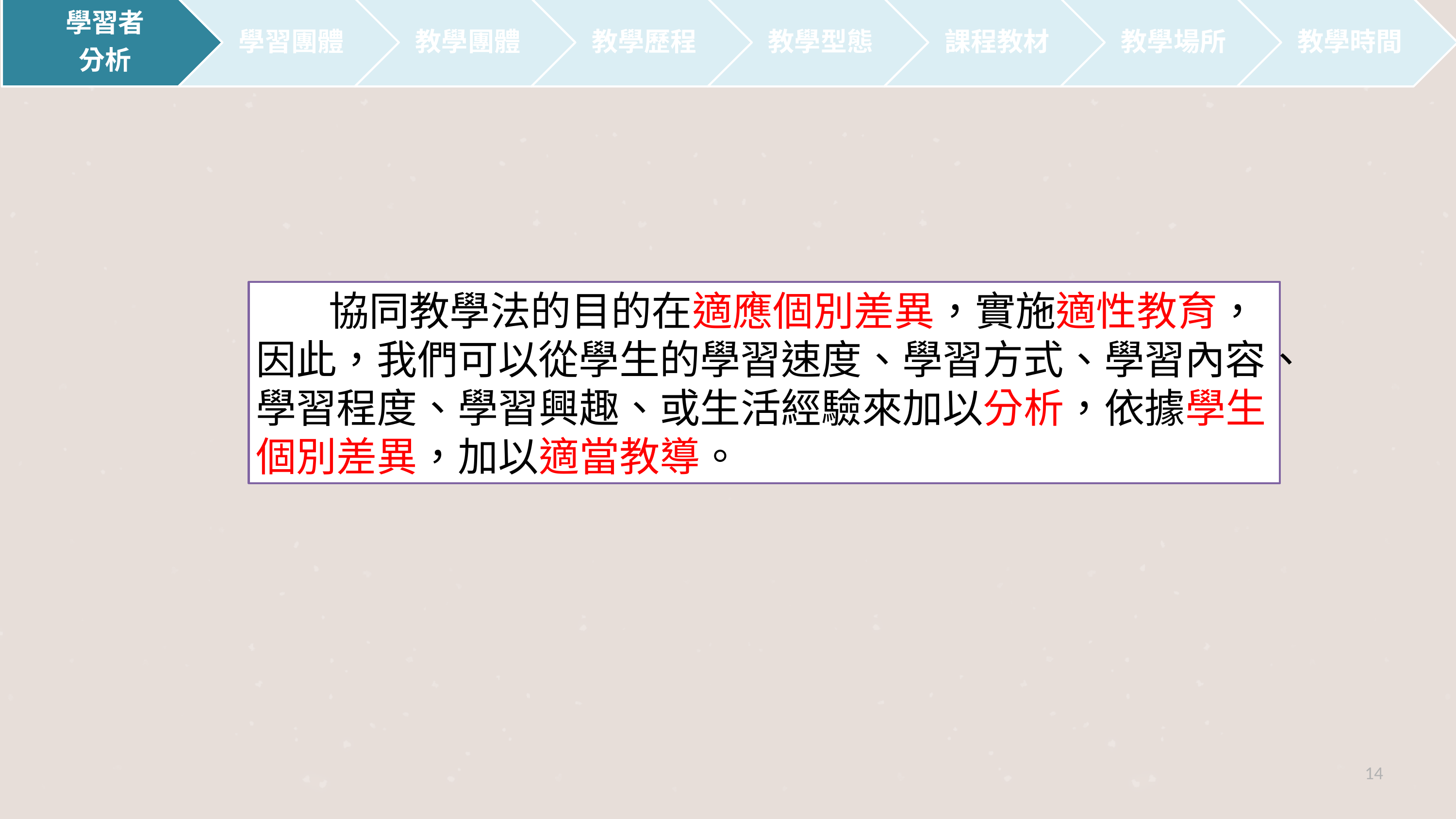

學習者
分析
學習團體
教學團體
教學歷程
教學型態
課程教材
教學場所
教學時間
	協同教學法的目的在適應個別差異，實施適性教育，因此，我們可以從學生的學習速度、學習方式、學習內容、學習程度、學習興趣、或生活經驗來加以分析，依據學生個別差異，加以適當教導。
14